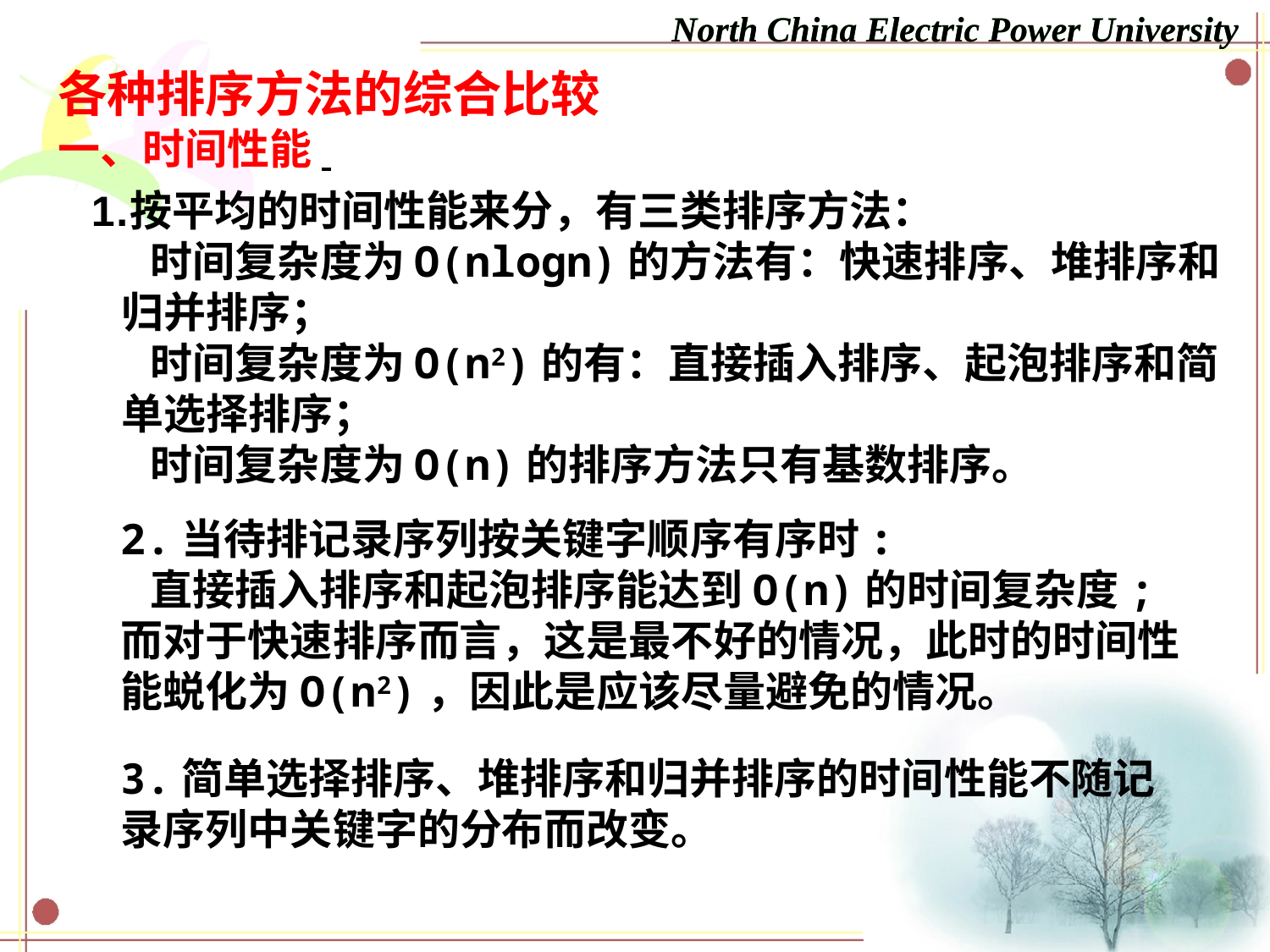

North China Electric Power University
各种排序方法的综合比较
一、时间性能
按平均的时间性能来分，有三类排序方法：
  时间复杂度为O(nlogn)的方法有：快速排序、堆排序和归并排序；
  时间复杂度为O(n2)的有：直接插入排序、起泡排序和简单选择排序；
  时间复杂度为O(n)的排序方法只有基数排序。
2.当待排记录序列按关键字顺序有序时:
  直接插入排序和起泡排序能达到O(n)的时间复杂度;而对于快速排序而言，这是最不好的情况，此时的时间性能蜕化为O(n2)，因此是应该尽量避免的情况。
3.简单选择排序、堆排序和归并排序的时间性能不随记录序列中关键字的分布而改变。